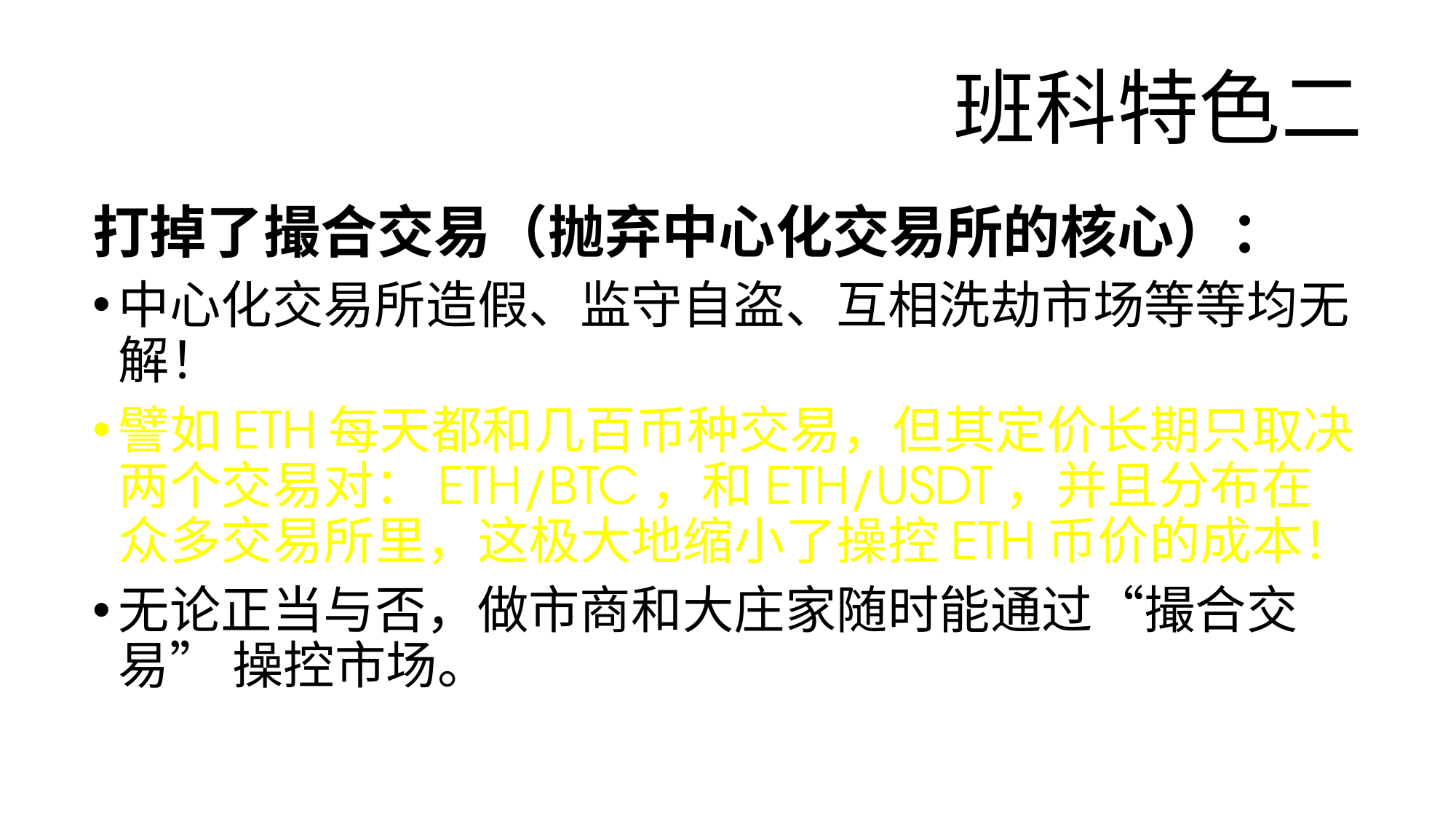

# 班科特色二
打掉了撮合交易（抛弃中心化交易所的核心）：
中心化交易所造假、监守自盗、互相洗劫市场等等均无解！
譬如ETH每天都和几百币种交易，但其定价长期只取决两个交易对：ETH/BTC，和ETH/USDT，并且分布在众多交易所里，这极大地缩小了操控ETH币价的成本！
无论正当与否，做市商和大庄家随时能通过“撮合交易” 操控市场。